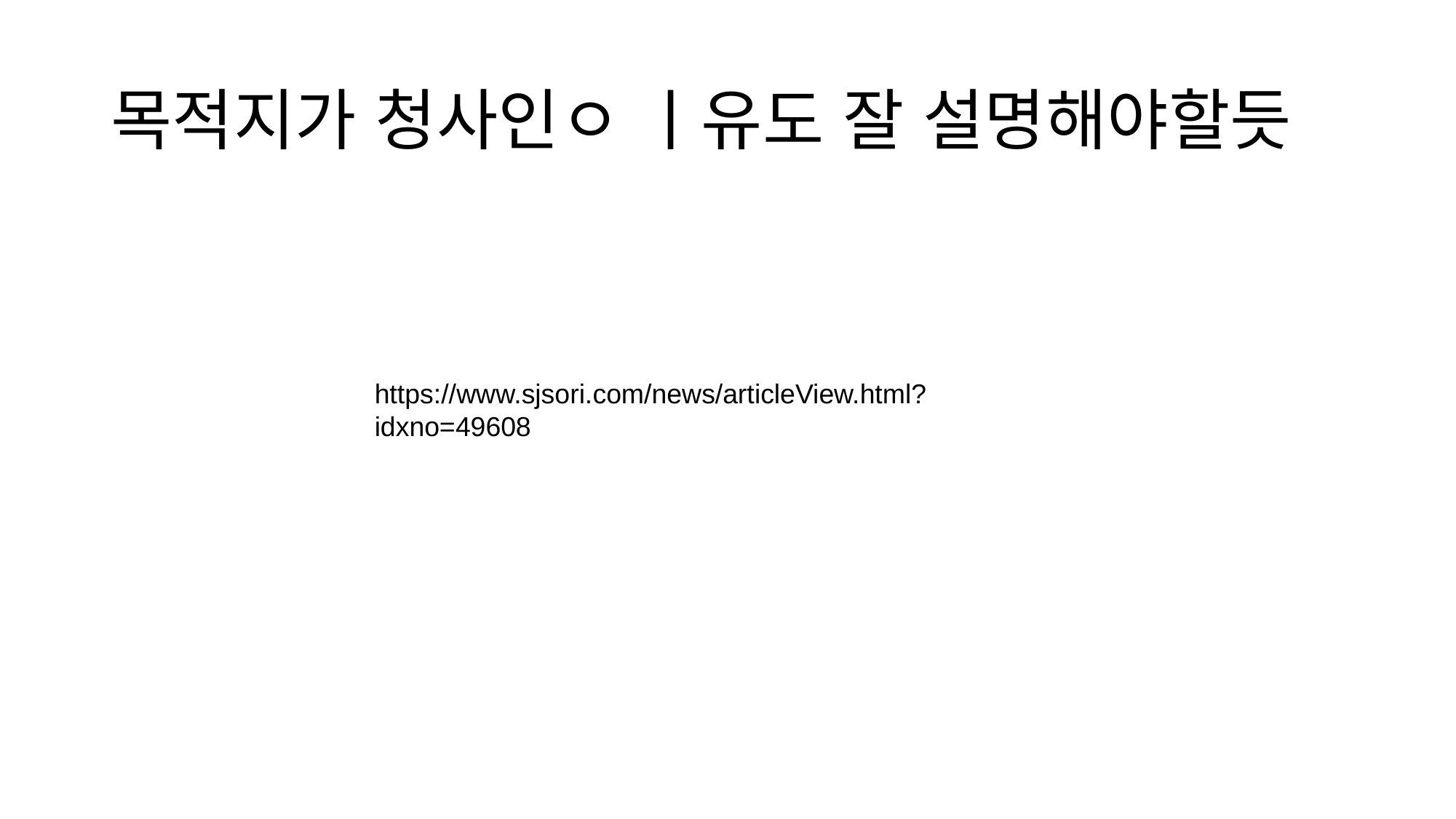

# 목적지가 청사인ㅇ ㅣ유도 잘 설명해야할듯

https://www.sjsori.com/news/articleView.html?idxno=49608